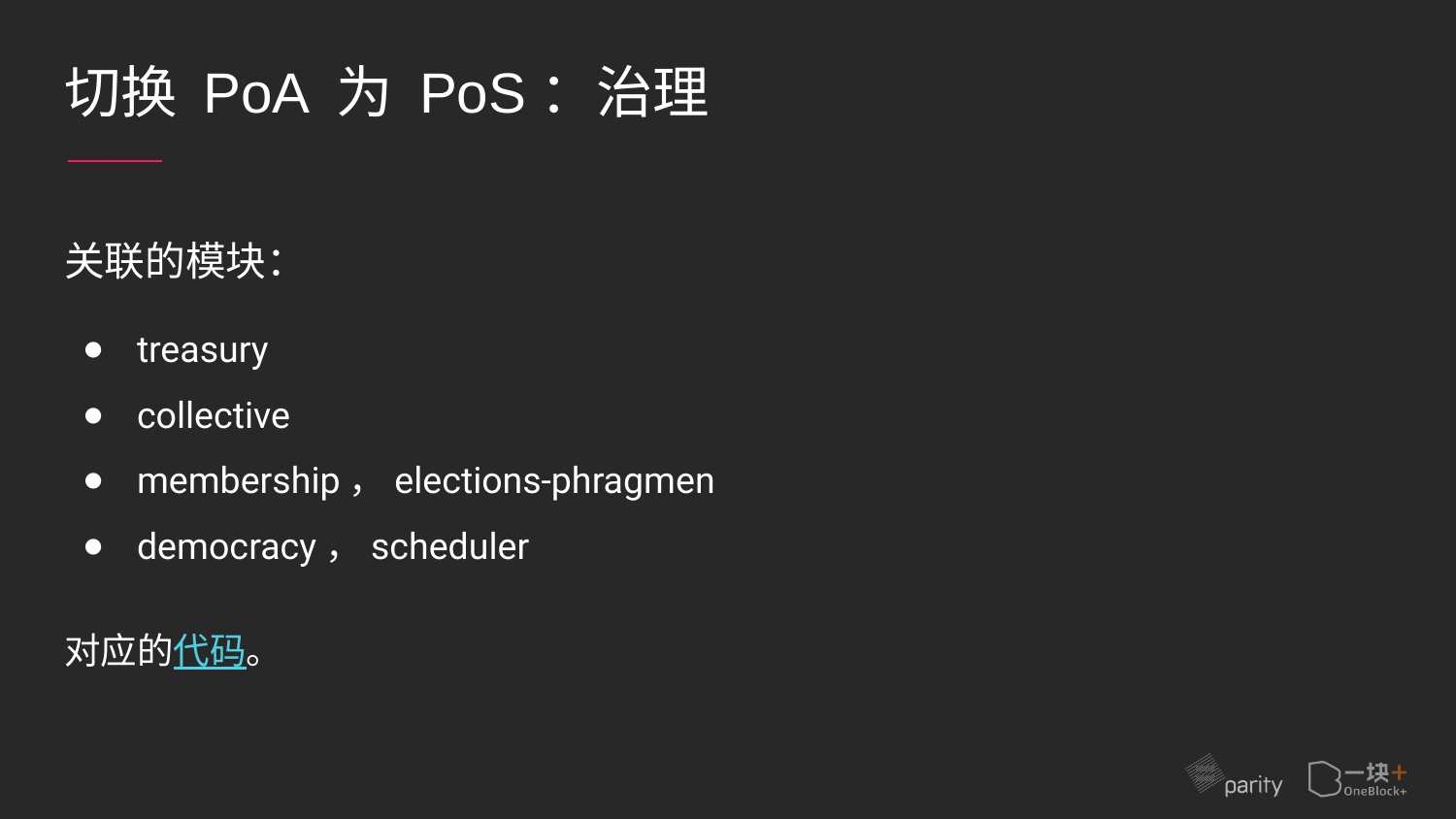

# 切换 PoA 为 PoS：治理
关联的模块：
treasury
collective
membership，elections-phragmen
democracy，scheduler
对应的代码。